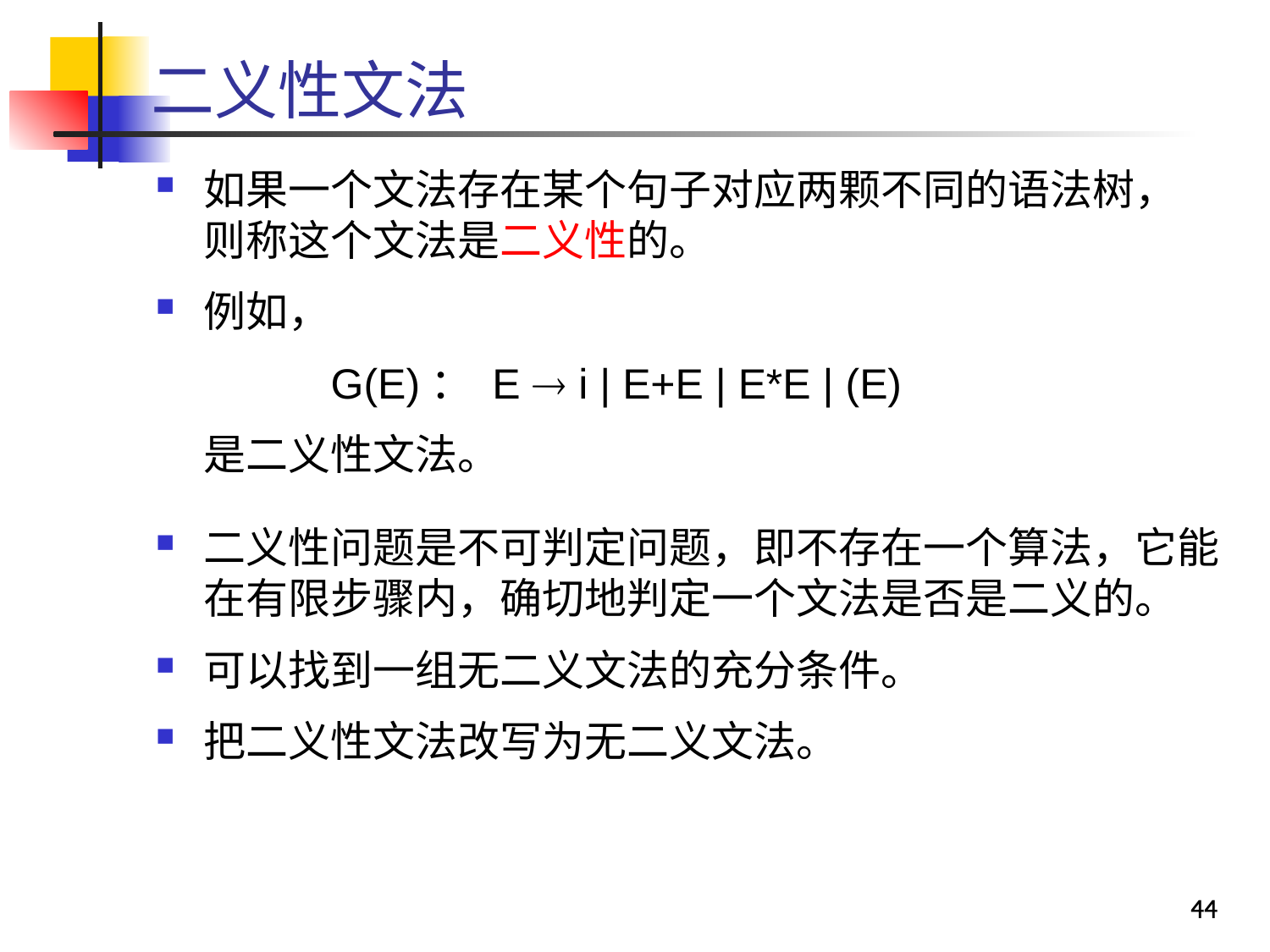

# 二义性文法
如果一个文法存在某个句子对应两颗不同的语法树，  则称这个文法是二义性的。
例如，
		G(E)： E → i | E+E | E*E | (E)
	是二义性文法。
二义性问题是不可判定问题，即不存在一个算法，它能在有限步骤内，确切地判定一个文法是否是二义的。
可以找到一组无二义文法的充分条件。
把二义性文法改写为无二义文法。
44